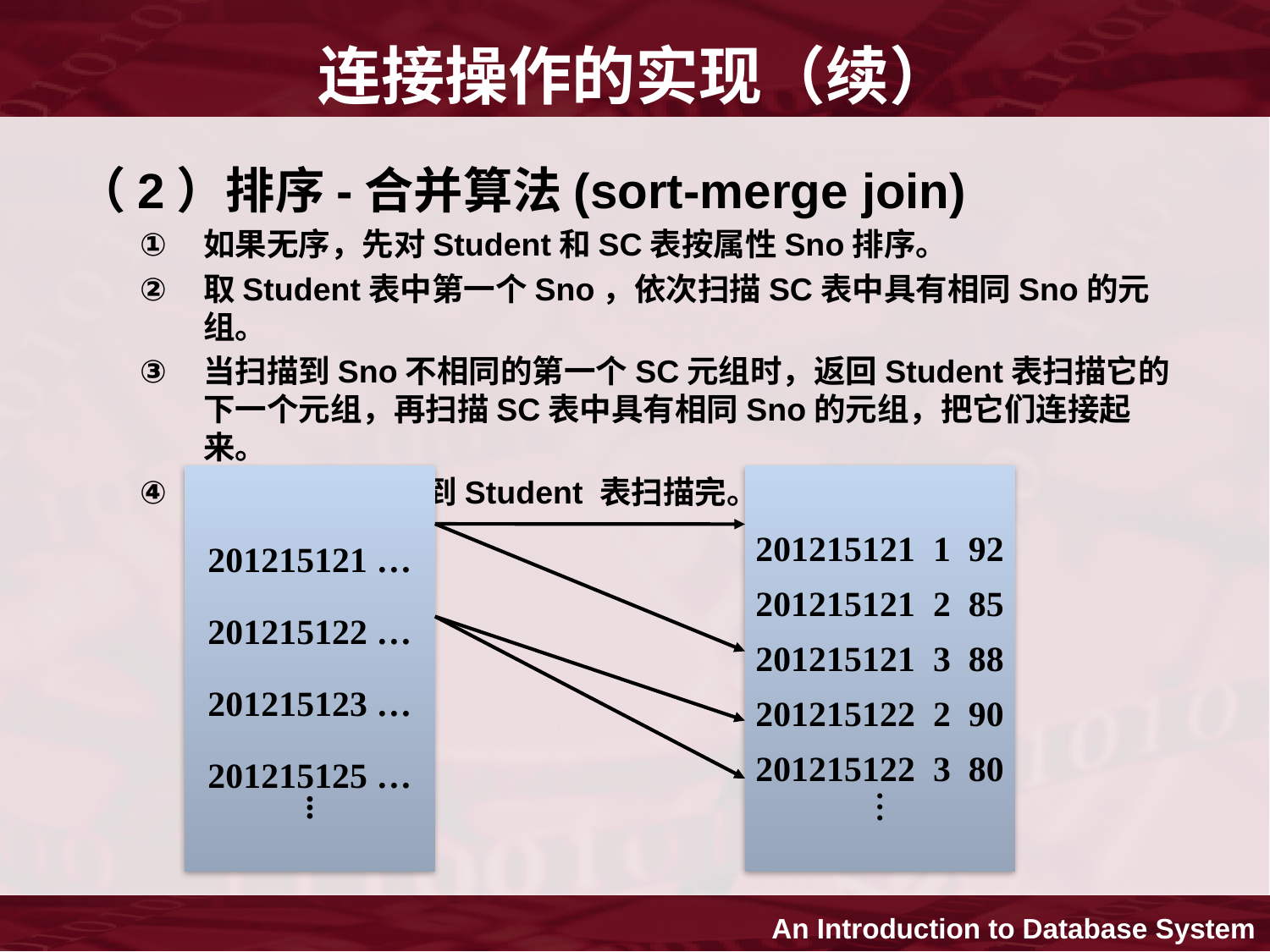

# 连接操作的实现（续）
（2）排序-合并算法(sort-merge join)
如果无序，先对Student和SC表按属性Sno排序。
取Student表中第一个Sno，依次扫描SC表中具有相同Sno的元组。
当扫描到Sno不相同的第一个SC元组时，返回Student表扫描它的下一个元组，再扫描SC表中具有相同Sno的元组，把它们连接起来。
重复上述步骤直到Student 表扫描完。
201215121 …
201215122 …
201215123 …
201215125 …
.
.
.

201215121  1  92
201215121  2  85
201215121  3  88
201215122  2  90
201215122  3  80
.
.
.